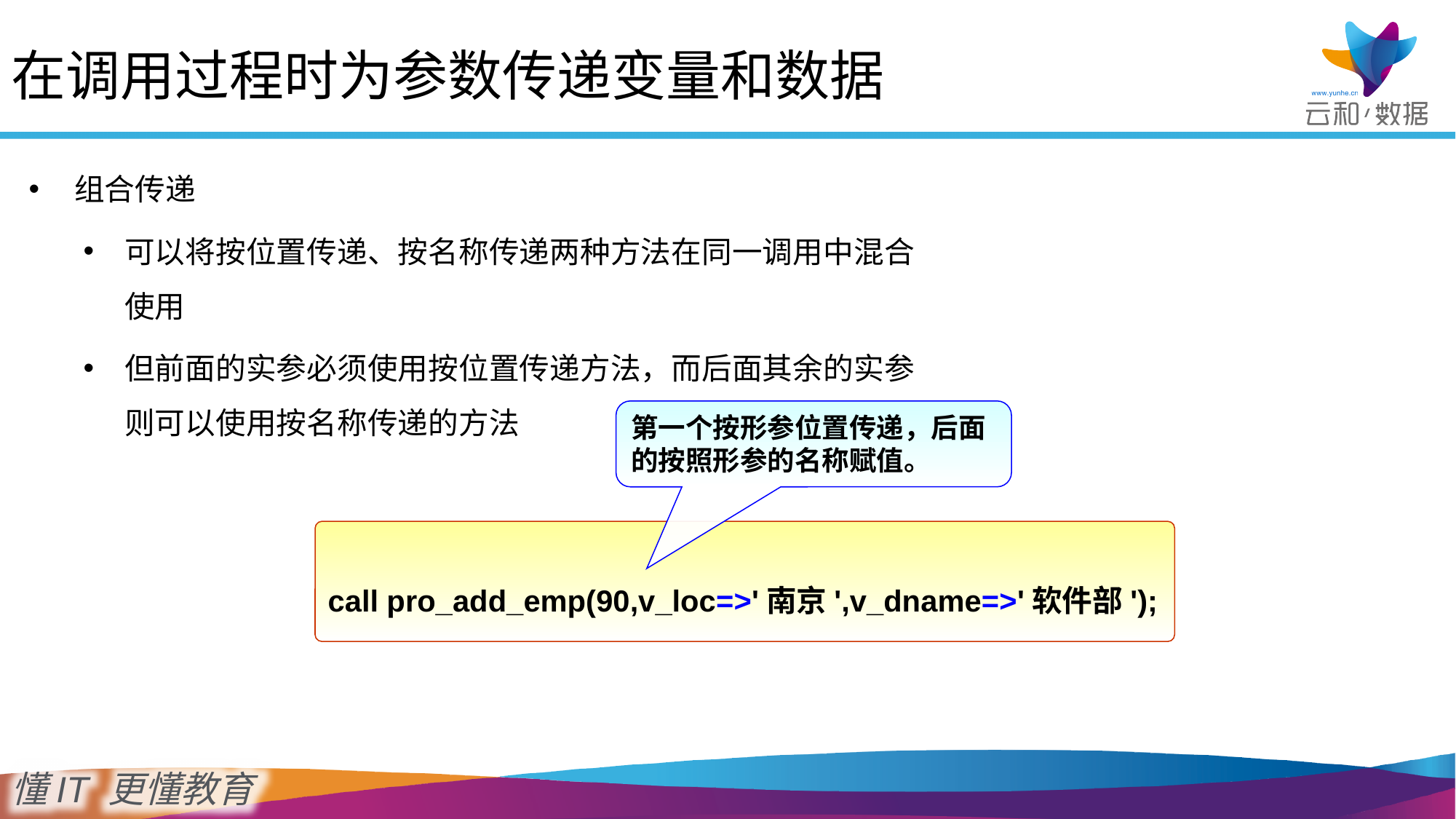

# 在调用过程时为参数传递变量和数据
组合传递
可以将按位置传递、按名称传递两种方法在同一调用中混合使用
但前面的实参必须使用按位置传递方法，而后面其余的实参则可以使用按名称传递的方法
第一个按形参位置传递，后面的按照形参的名称赋值。

call pro_add_emp(90,v_loc=>'南京',v_dname=>'软件部');